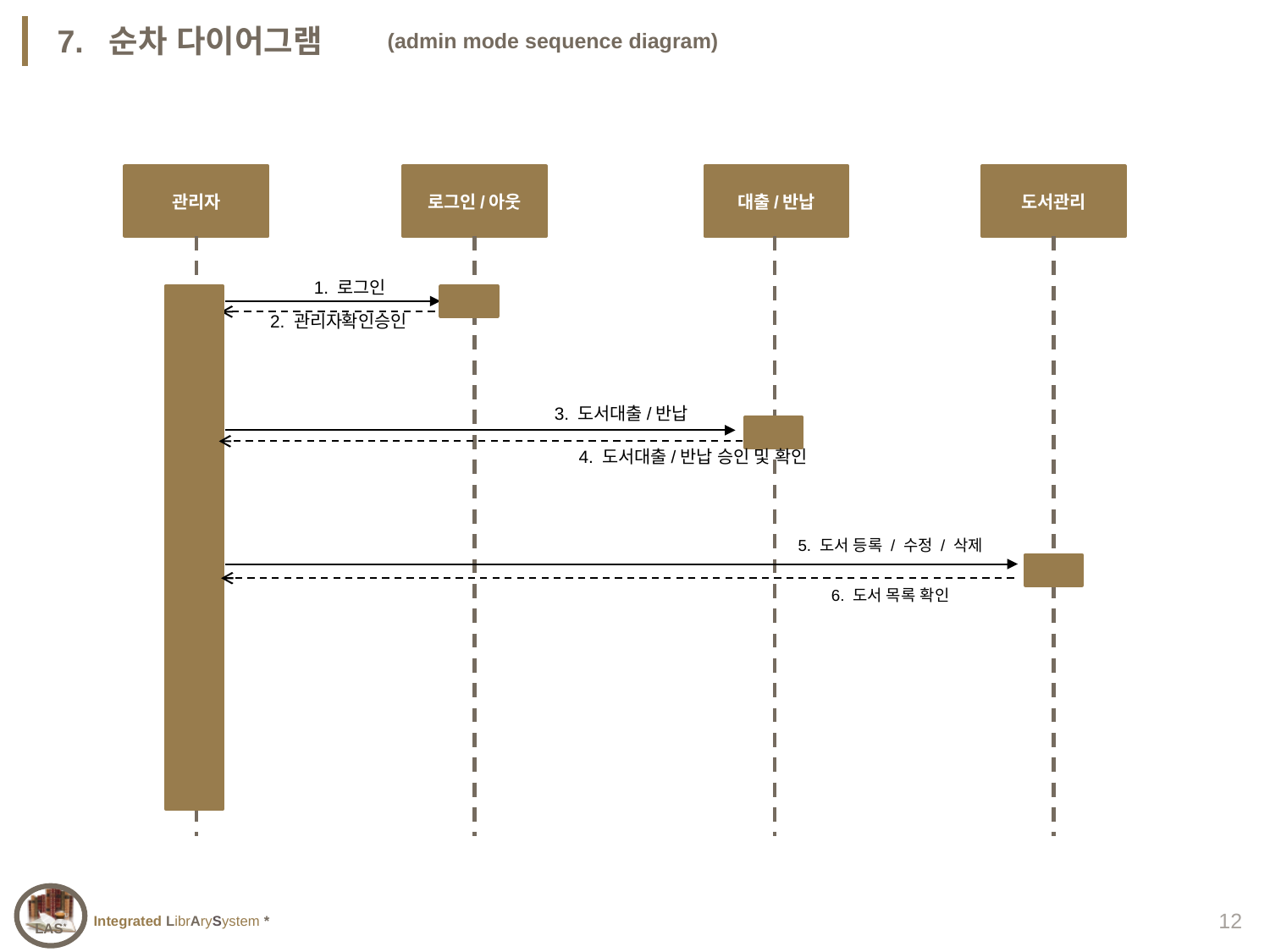

7.  순차 다이어그램
(admin mode sequence diagram)
관리자
로그인/아웃
대출/반납
도서관리
1. 로그인

2. 관리자확인승인
3. 도서대출/반납

4. 도서대출/반납 승인 및 확인
5. 도서 등록 / 수정 / 삭제

6. 도서 목록 확인
12